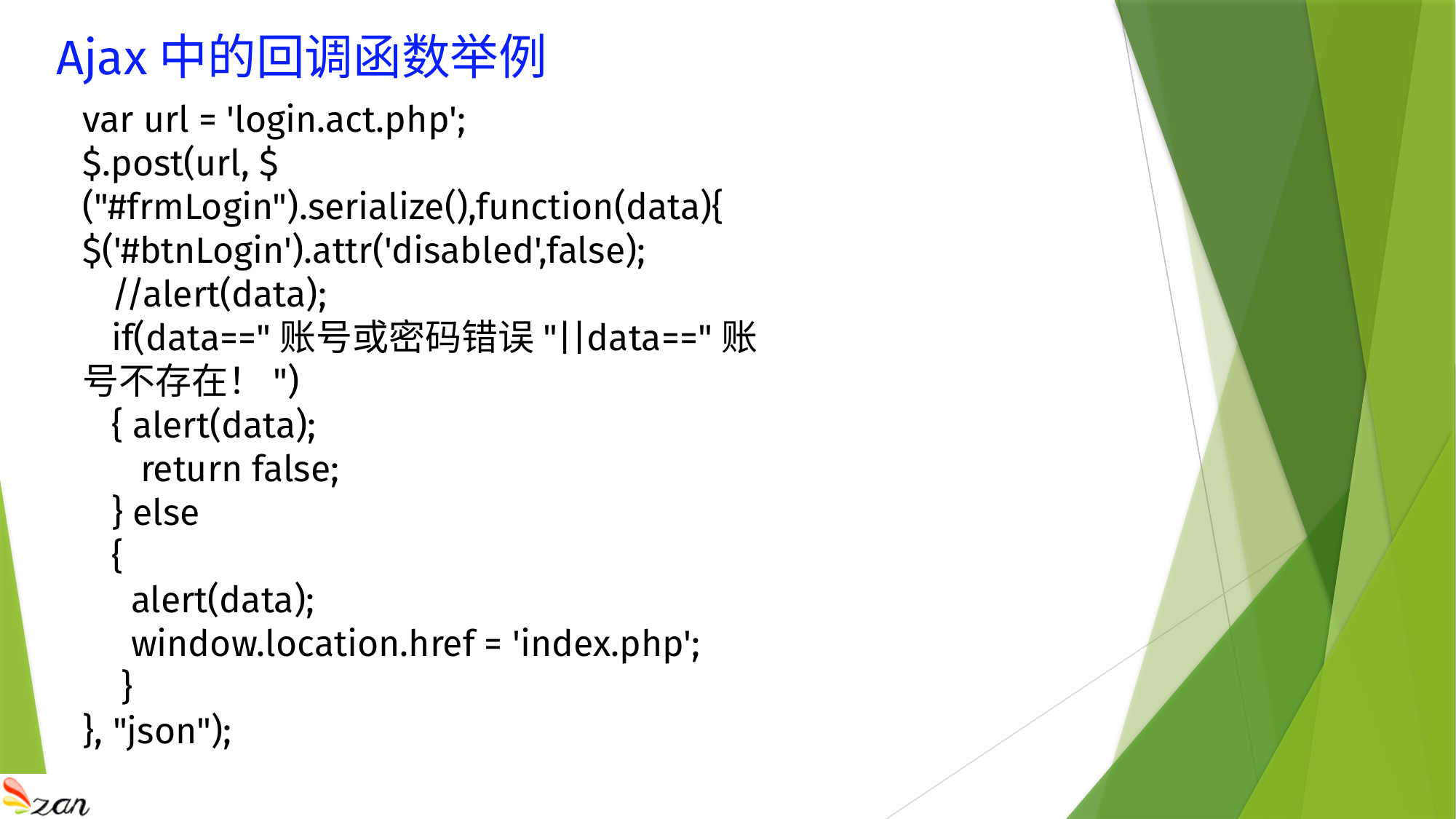

Ajax中的回调函数举例
var url = 'login.act.php';
$.post(url, $("#frmLogin").serialize(),function(data){
$('#btnLogin').attr('disabled',false);
   //alert(data);
   if(data=="账号或密码错误"||data=="账号不存在！")
   { alert(data);
      return false;
   } else
   {
     alert(data);
     window.location.href = 'index.php';
    }
}, "json");